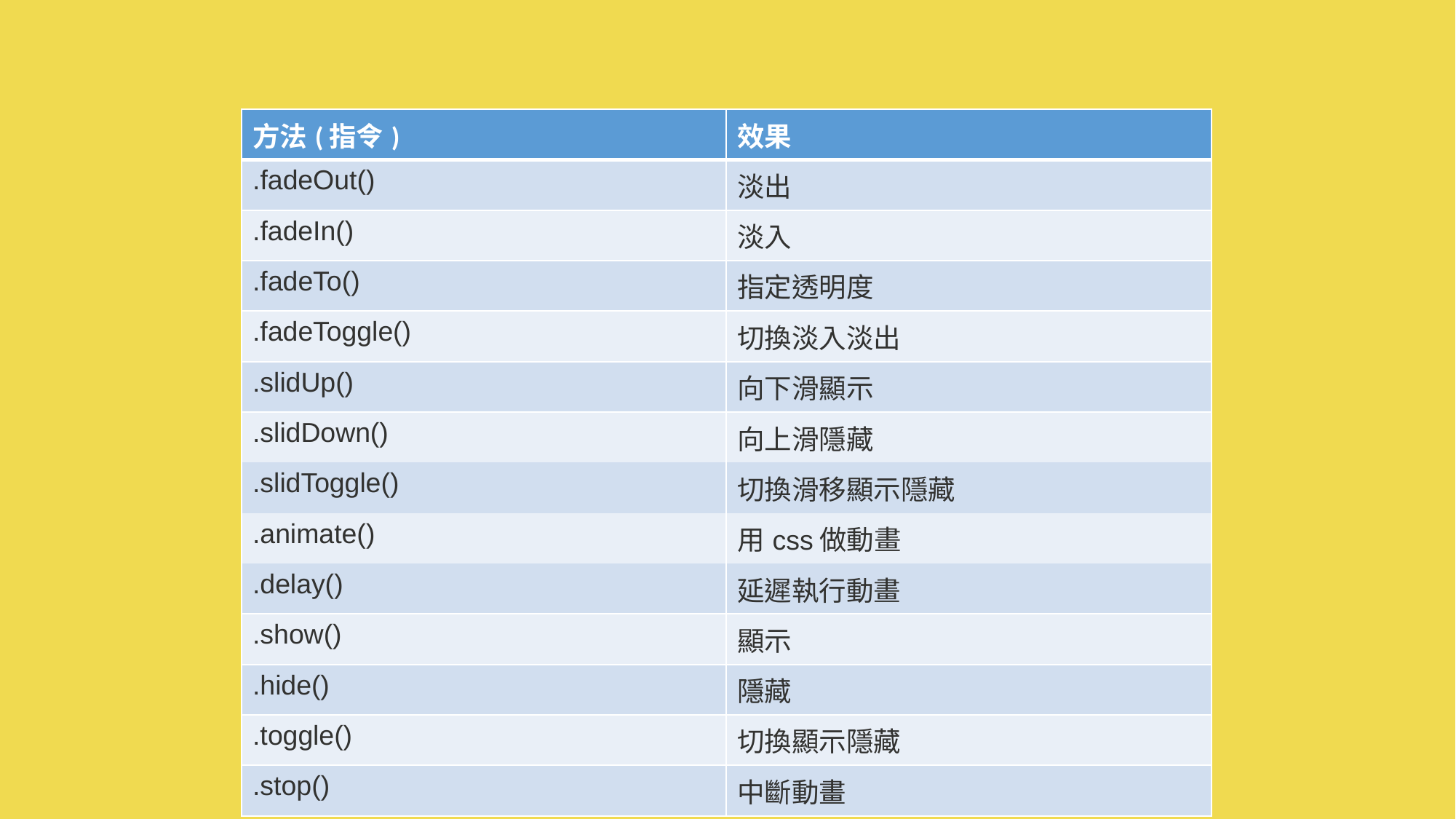

| 方法(指令) | 效果 |
| --- | --- |
| .fadeOut() | 淡出 |
| .fadeIn() | 淡入 |
| .fadeTo() | 指定透明度 |
| .fadeToggle() | 切換淡入淡出 |
| .slidUp() | 向下滑顯示 |
| .slidDown() | 向上滑隱藏 |
| .slidToggle() | 切換滑移顯示隱藏 |
| .animate() | 用css做動畫 |
| .delay() | 延遲執行動畫 |
| .show() | 顯示 |
| .hide() | 隱藏 |
| .toggle() | 切換顯示隱藏 |
| .stop() | 中斷動畫 |